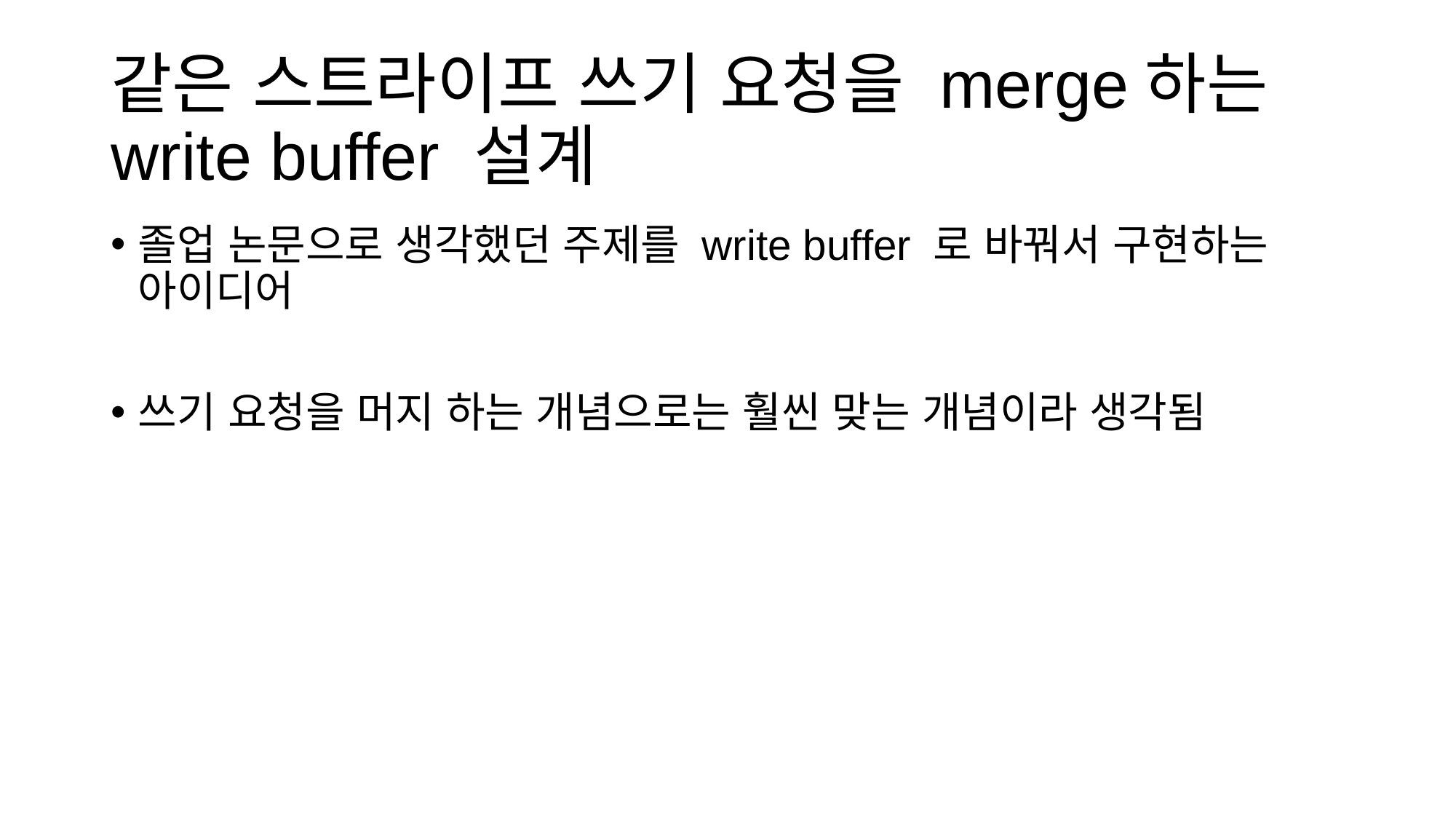

# 같은 스트라이프 쓰기 요청을 merge하는 write buffer 설계
졸업 논문으로 생각했던 주제를 write buffer 로 바꿔서 구현하는 아이디어

쓰기 요청을 머지 하는 개념으로는 훨씬 맞는 개념이라 생각됨